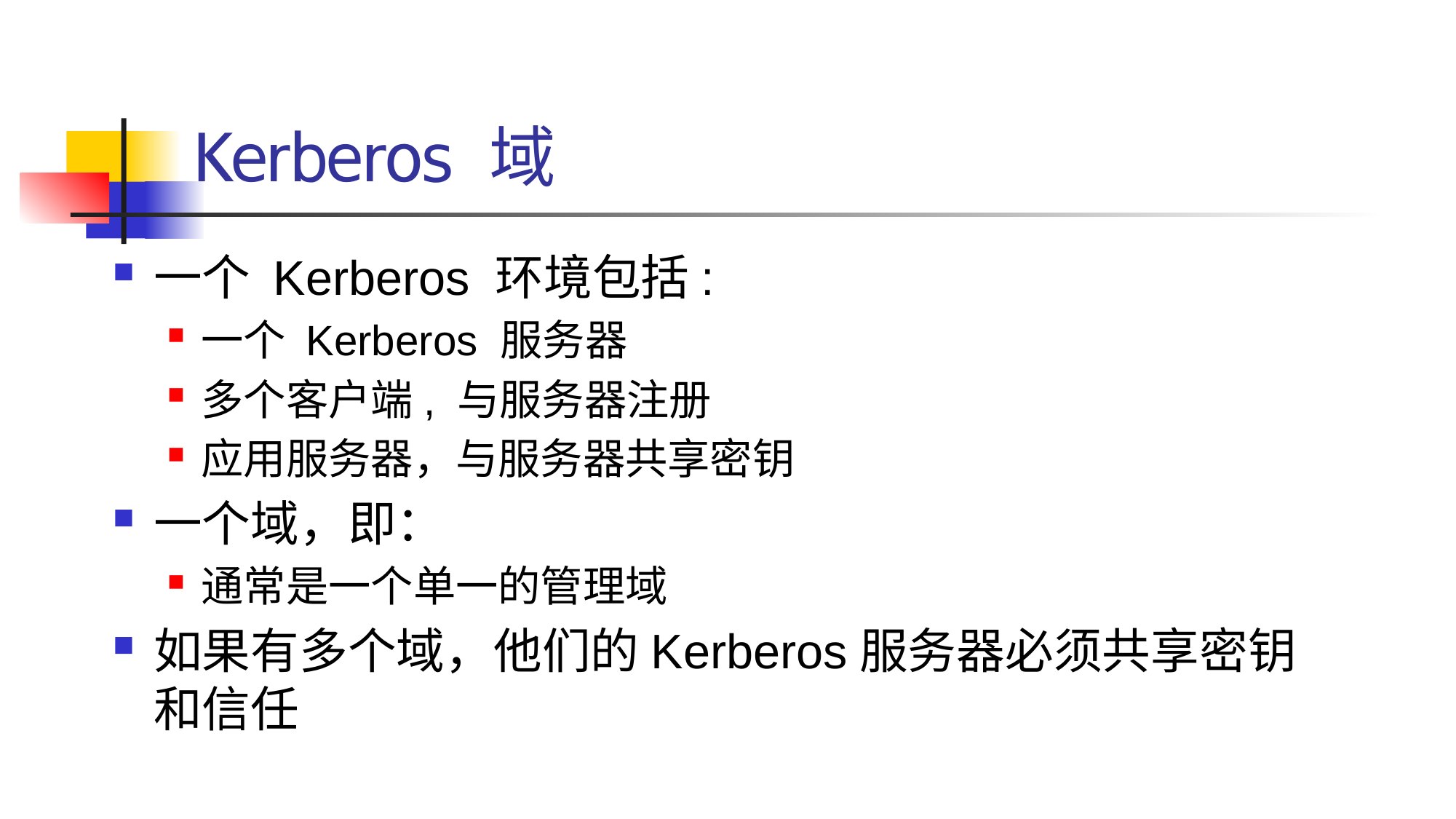

# Kerberos 域
一个 Kerberos 环境包括:
一个 Kerberos 服务器
多个客户端, 与服务器注册
应用服务器，与服务器共享密钥
一个域，即：
通常是一个单一的管理域
如果有多个域，他们的Kerberos服务器必须共享密钥和信任